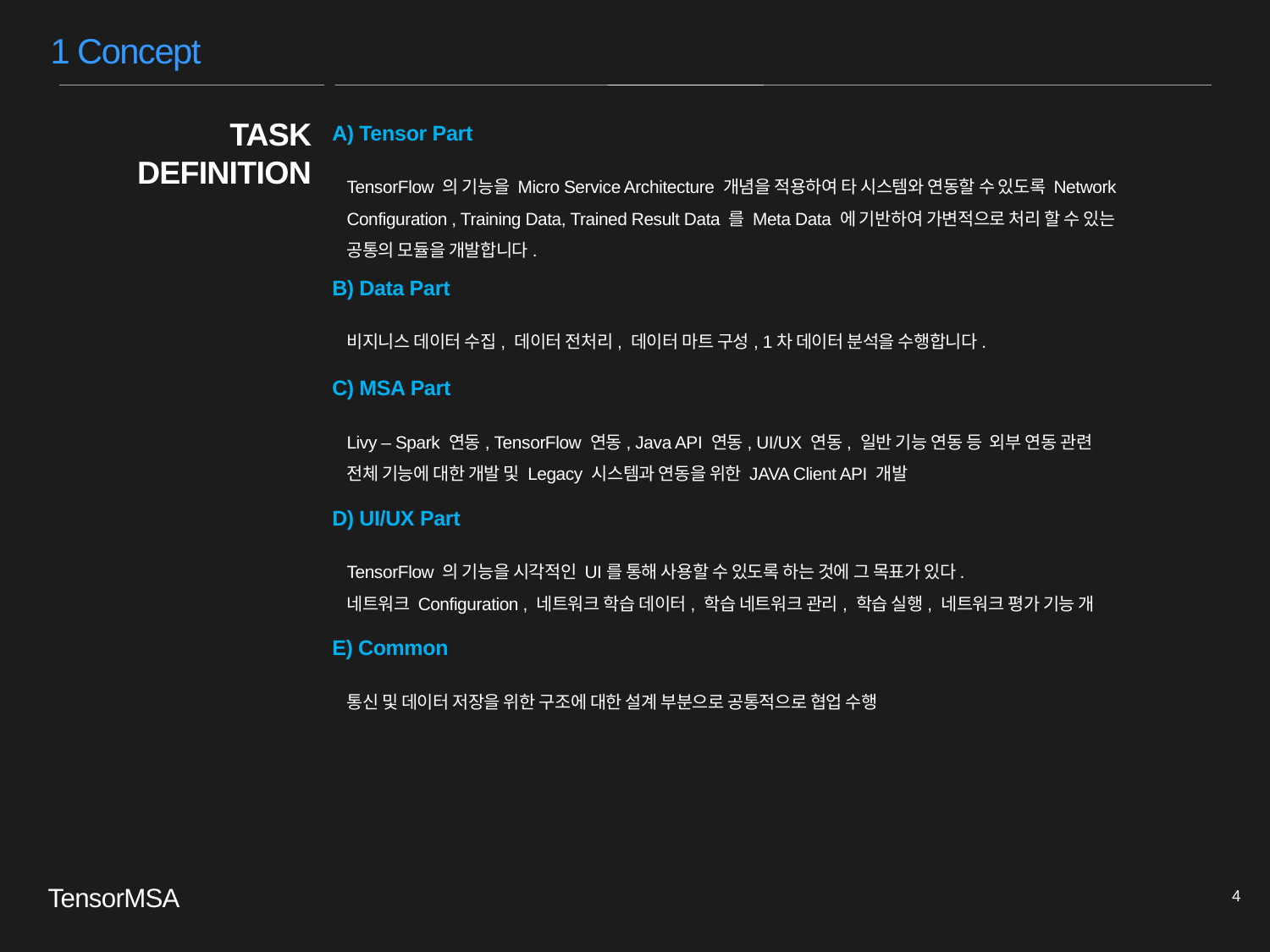

1 Concept

TASK
DEFINITION
A) Tensor Part
TensorFlow 의 기능을 Micro Service Architecture 개념을 적용하여 타 시스템와 연동할 수 있도록 Network Configuration , Training Data, Trained Result Data 를 Meta Data 에 기반하여 가변적으로 처리 할 수 있는 공통의 모듈을 개발합니다.
B) Data Part
비지니스 데이터 수집, 데이터 전처리, 데이터 마트 구성, 1차 데이터 분석을 수행합니다.

C) MSA Part
Livy – Spark 연동, TensorFlow 연동, Java API 연동, UI/UX 연동, 일반 기능 연동 등  외부 연동 관련 전체 기능에 대한 개발 및 Legacy 시스템과 연동을 위한 JAVA Client API 개발
D) UI/UX Part
TensorFlow 의 기능을 시각적인 UI를 통해 사용할 수 있도록 하는 것에 그 목표가 있다.
네트워크 Configuration , 네트워크 학습 데이터, 학습 네트워크 관리, 학습 실행, 네트워크 평가 기능 개
E) Common
통신 및 데이터 저장을 위한 구조에 대한 설계 부분으로 공통적으로 협업 수행
TensorMSA
4